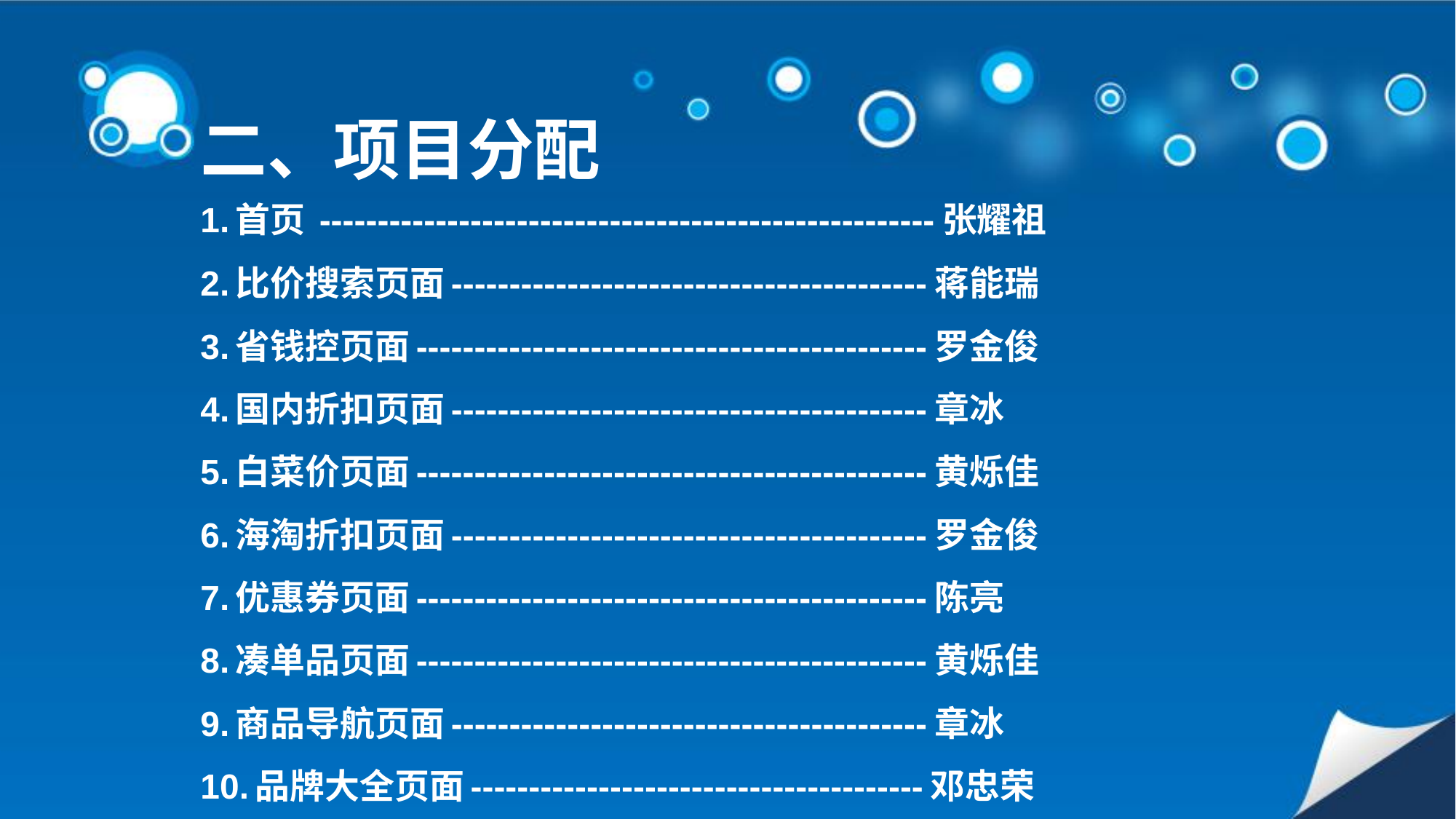

# 二、项目分配
1.首页 -----------------------------------------------------张耀祖
2.比价搜索页面-----------------------------------------蒋能瑞
3.省钱控页面--------------------------------------------罗金俊
4.国内折扣页面-----------------------------------------章冰
5.白菜价页面--------------------------------------------黄烁佳
6.海淘折扣页面-----------------------------------------罗金俊
7.优惠券页面--------------------------------------------陈亮
8.凑单品页面--------------------------------------------黄烁佳
9.商品导航页面-----------------------------------------章冰
10.品牌大全页面---------------------------------------邓忠荣